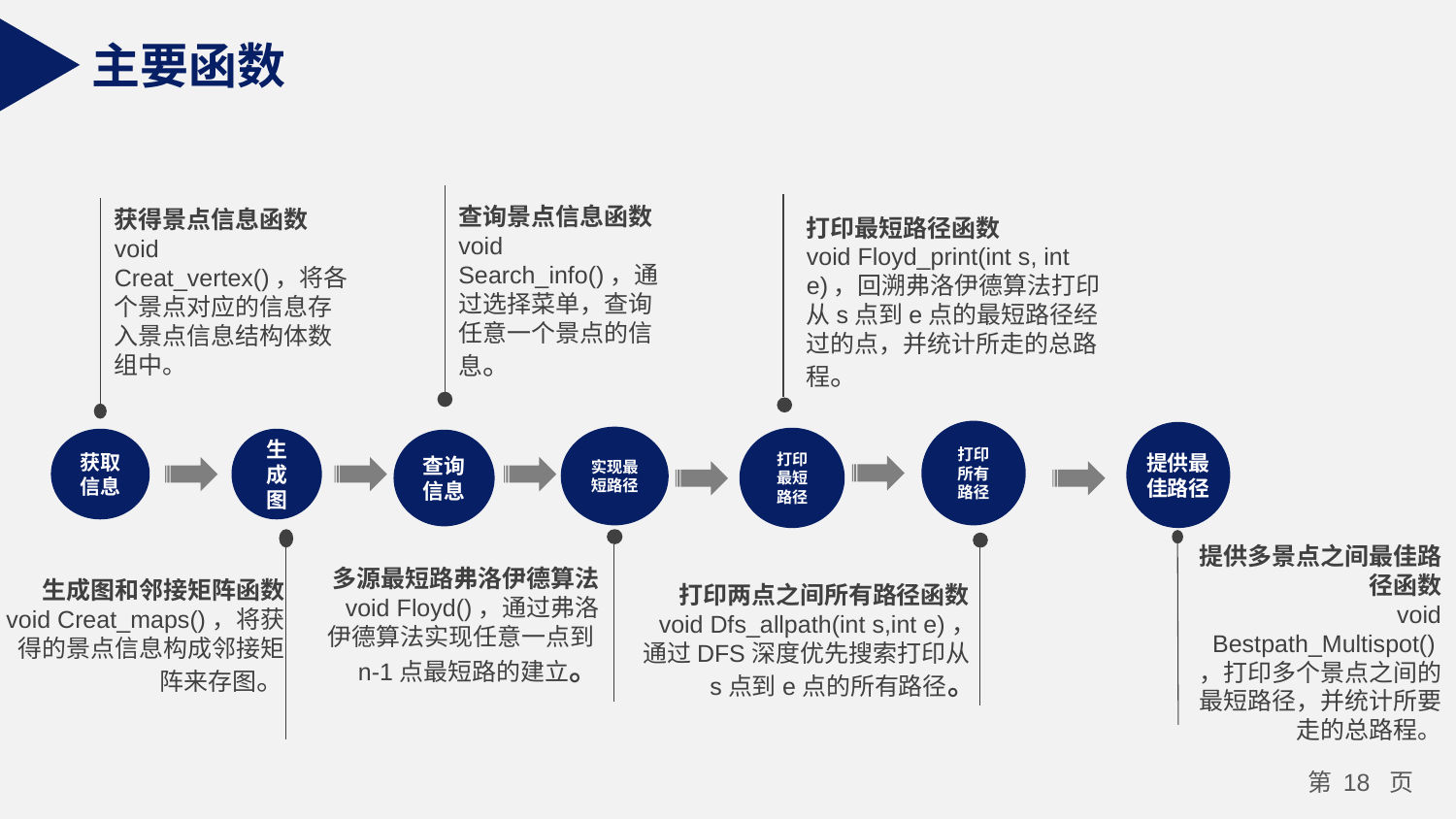

主要函数
查询景点信息函数
void Search_info()，通过选择菜单，查询任意一个景点的信息。

打印最短路径函数
void Floyd_print(int s, int e)，回溯弗洛伊德算法打印从s点到e点的最短路径经过的点，并统计所走的总路程。

获得景点信息函数
void Creat_vertex()，将各个景点对应的信息存入景点信息结构体数组中。

打印所有路径
实现最短路径
打印最短路径
生成图
获取信息
查询信息

提供最佳路径

生成图和邻接矩阵函数
 void Creat_maps()，将获得的景点信息构成邻接矩阵来存图。

多源最短路弗洛伊德算法
void Floyd()，通过弗洛伊德算法实现任意一点到n-1点最短路的建立。

提供多景点之间最佳路径函数
void Bestpath_Multispot()，打印多个景点之间的最短路径，并统计所要走的总路程。

打印两点之间所有路径函数void Dfs_allpath(int s,int e)，通过DFS深度优先搜索打印从s点到e点的所有路径。